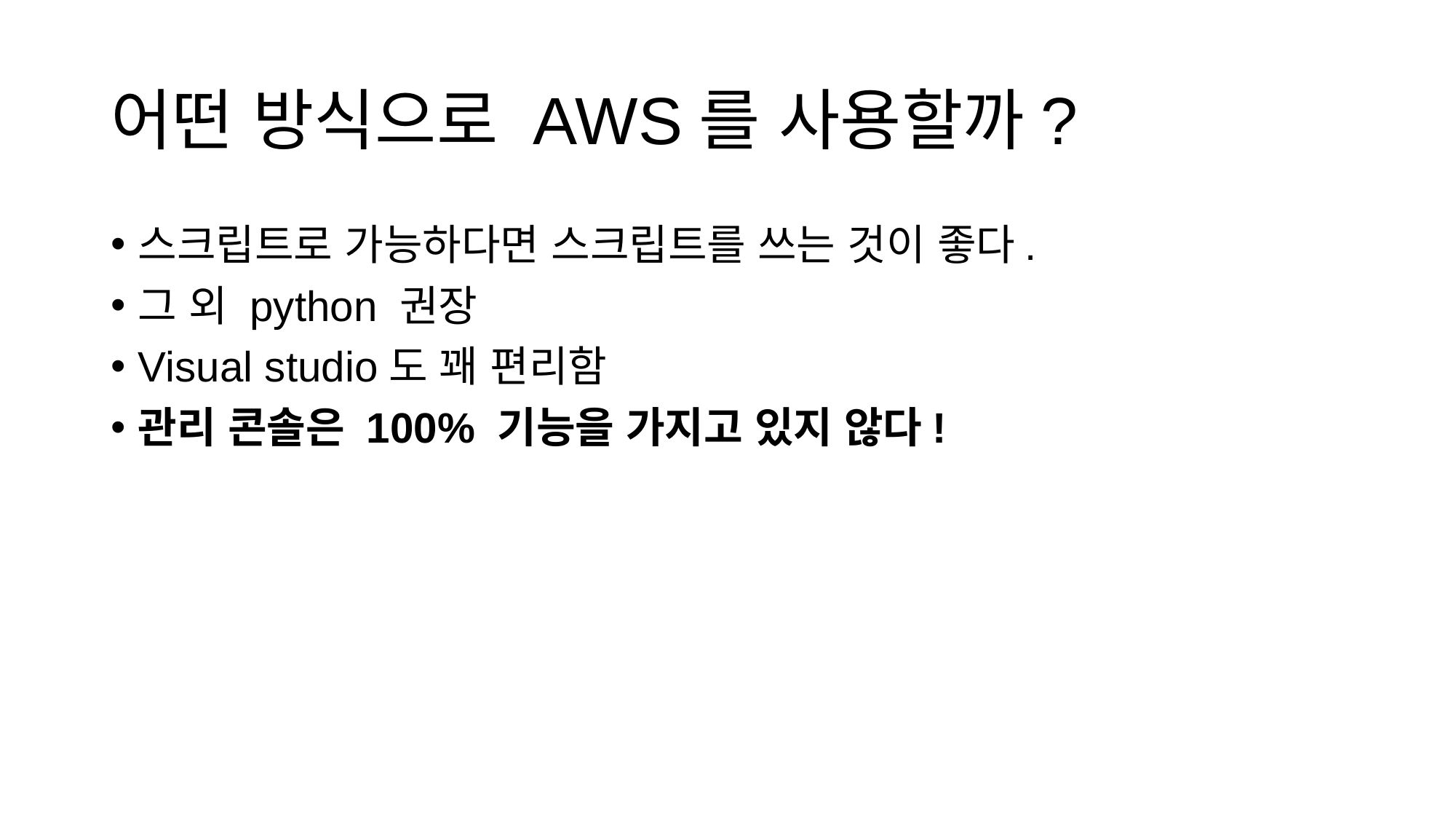

# 어떤 방식으로 AWS를 사용할까?
스크립트로 가능하다면 스크립트를 쓰는 것이 좋다.
그 외 python 권장
Visual studio도 꽤 편리함
관리 콘솔은 100% 기능을 가지고 있지 않다!